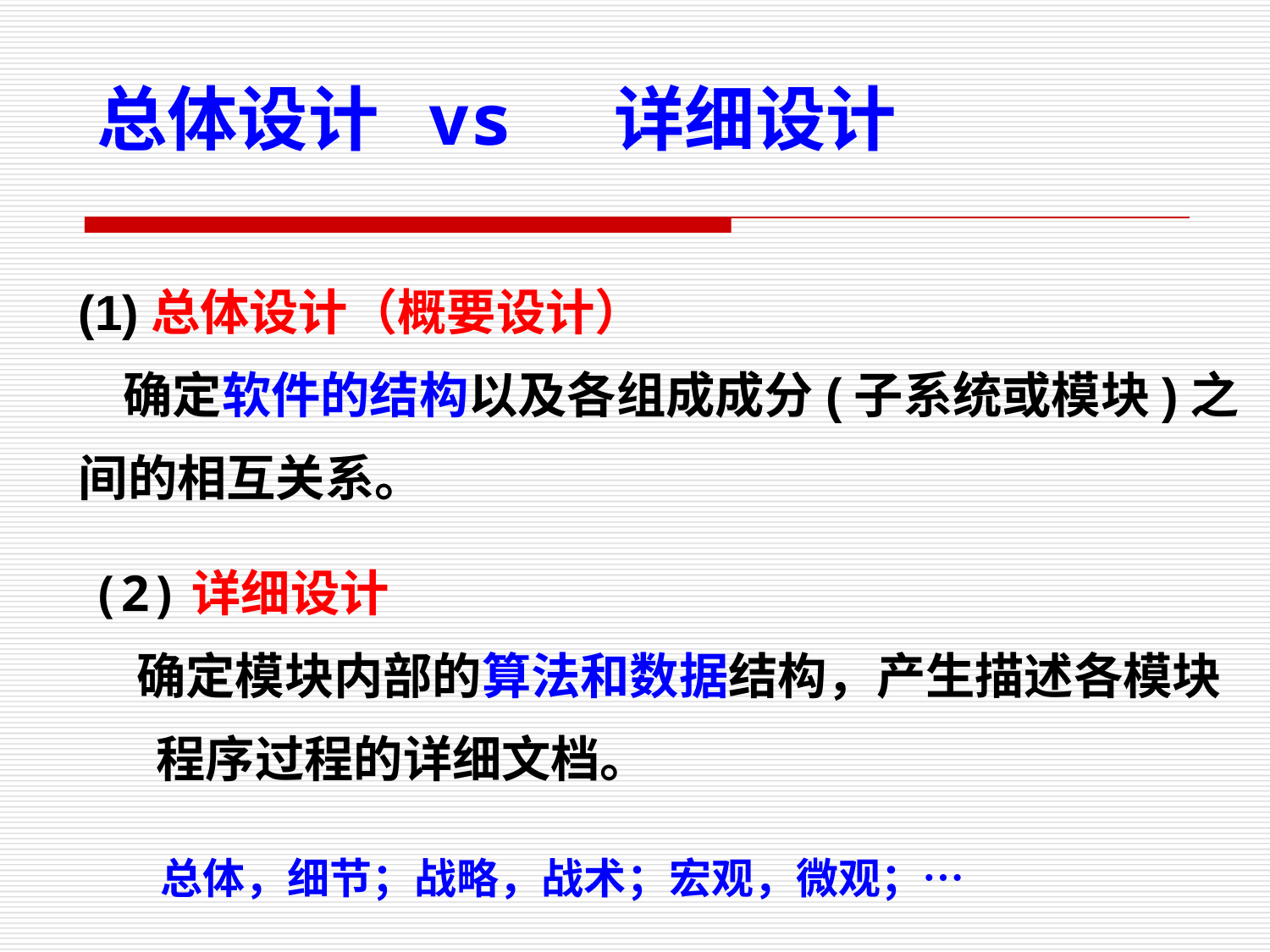

总体设计  vs  详细设计
(1)总体设计（概要设计）
   确定软件的结构以及各组成成分(子系统或模块)之间的相互关系。
(2)详细设计
   确定模块内部的算法和数据结构，产生描述各模块程序过程的详细文档。
总体，细节；战略，战术；宏观，微观；…